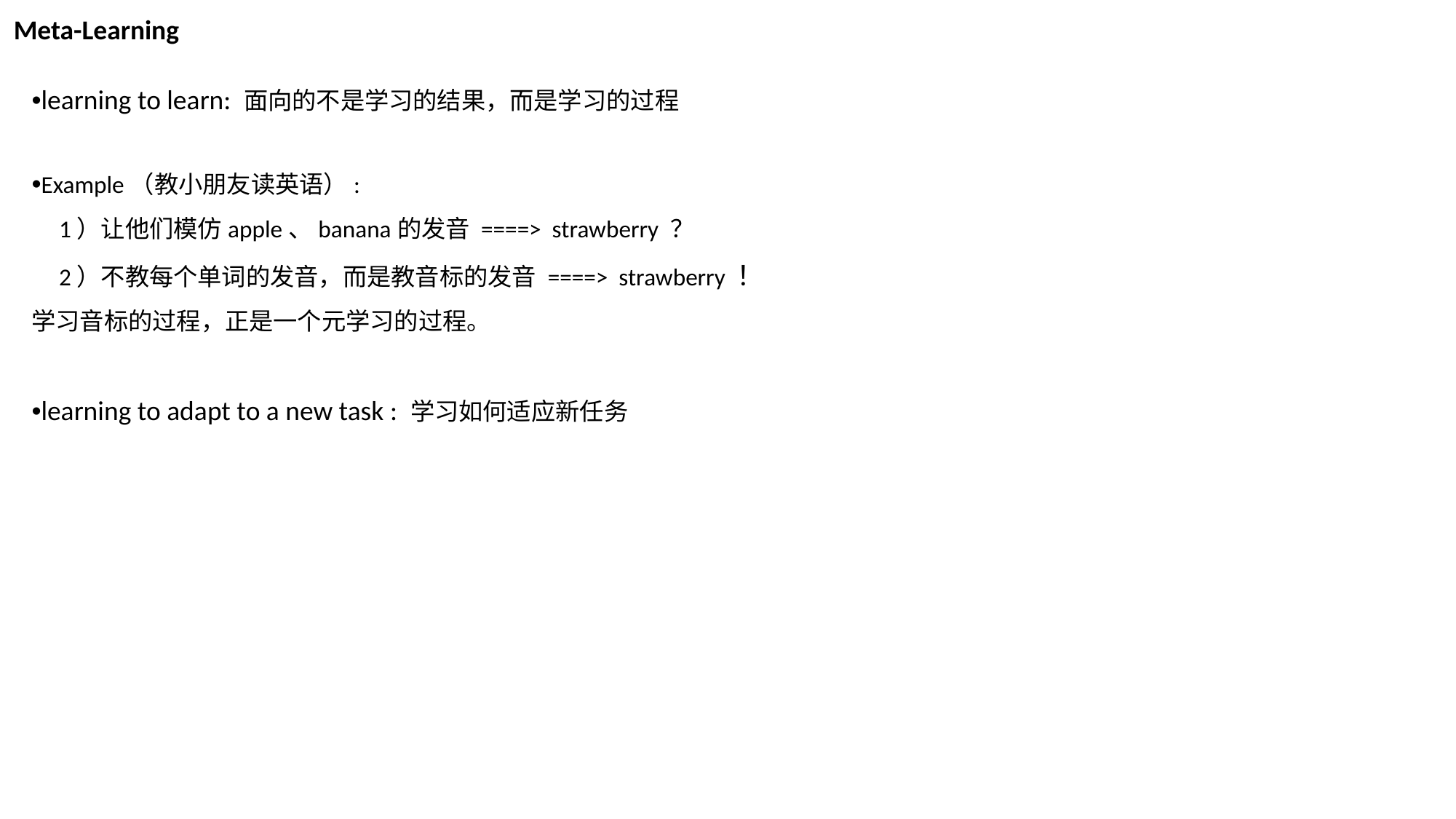

Meta-Learning
•learning to learn: 面向的不是学习的结果，而是学习的过程
•Example（教小朋友读英语）:
     1）让他们模仿apple、banana的发音 ====>  strawberry ？
     2）不教每个单词的发音，而是教音标的发音 ====>  strawberry ！
学习音标的过程，正是一个元学习的过程。
•learning to adapt to a new task : 学习如何适应新任务